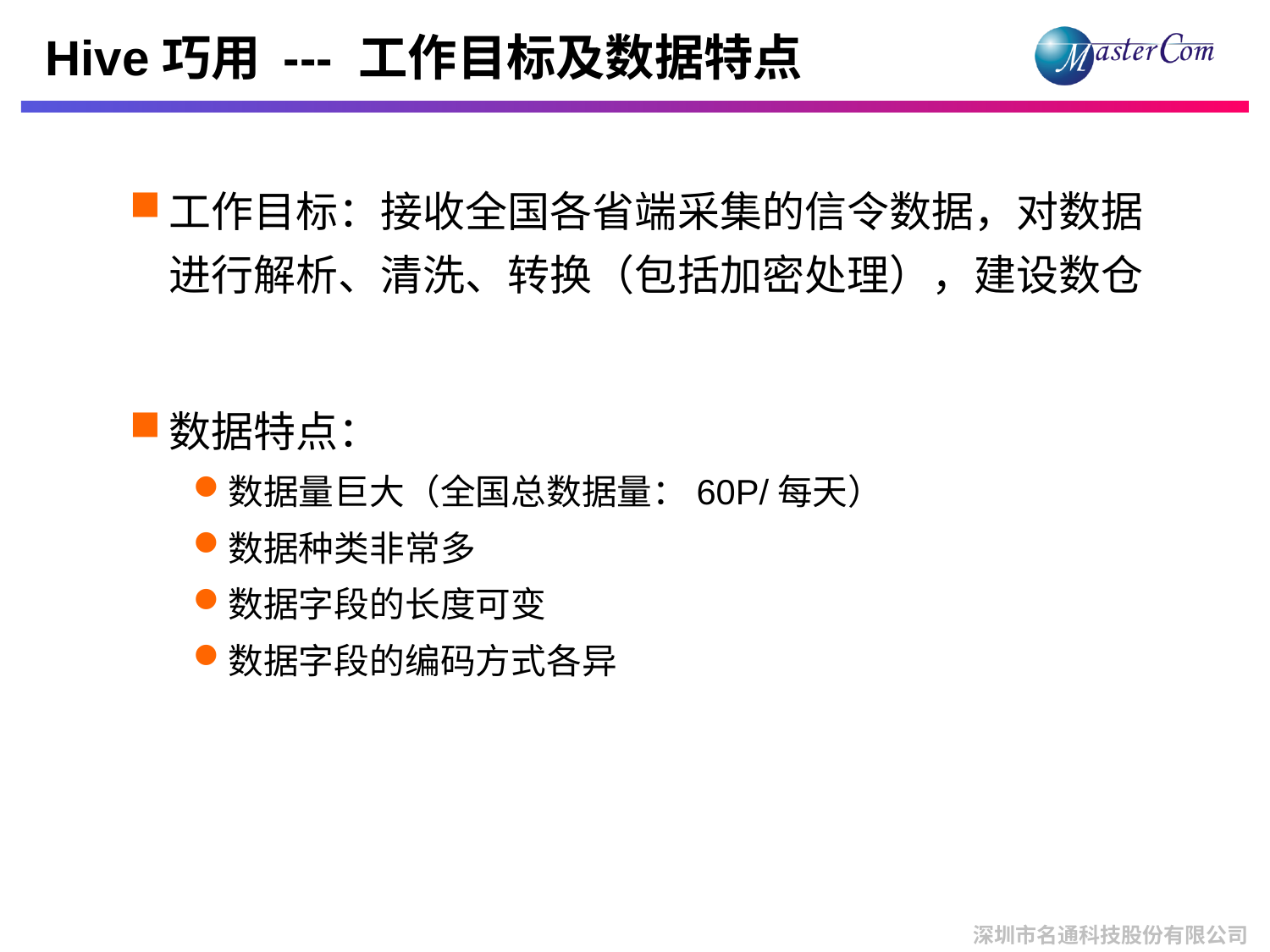

# Hive巧用 --- 工作目标及数据特点
工作目标：接收全国各省端采集的信令数据，对数据进行解析、清洗、转换（包括加密处理），建设数仓

数据特点：
数据量巨大（全国总数据量：60P/每天）
数据种类非常多
数据字段的长度可变
数据字段的编码方式各异